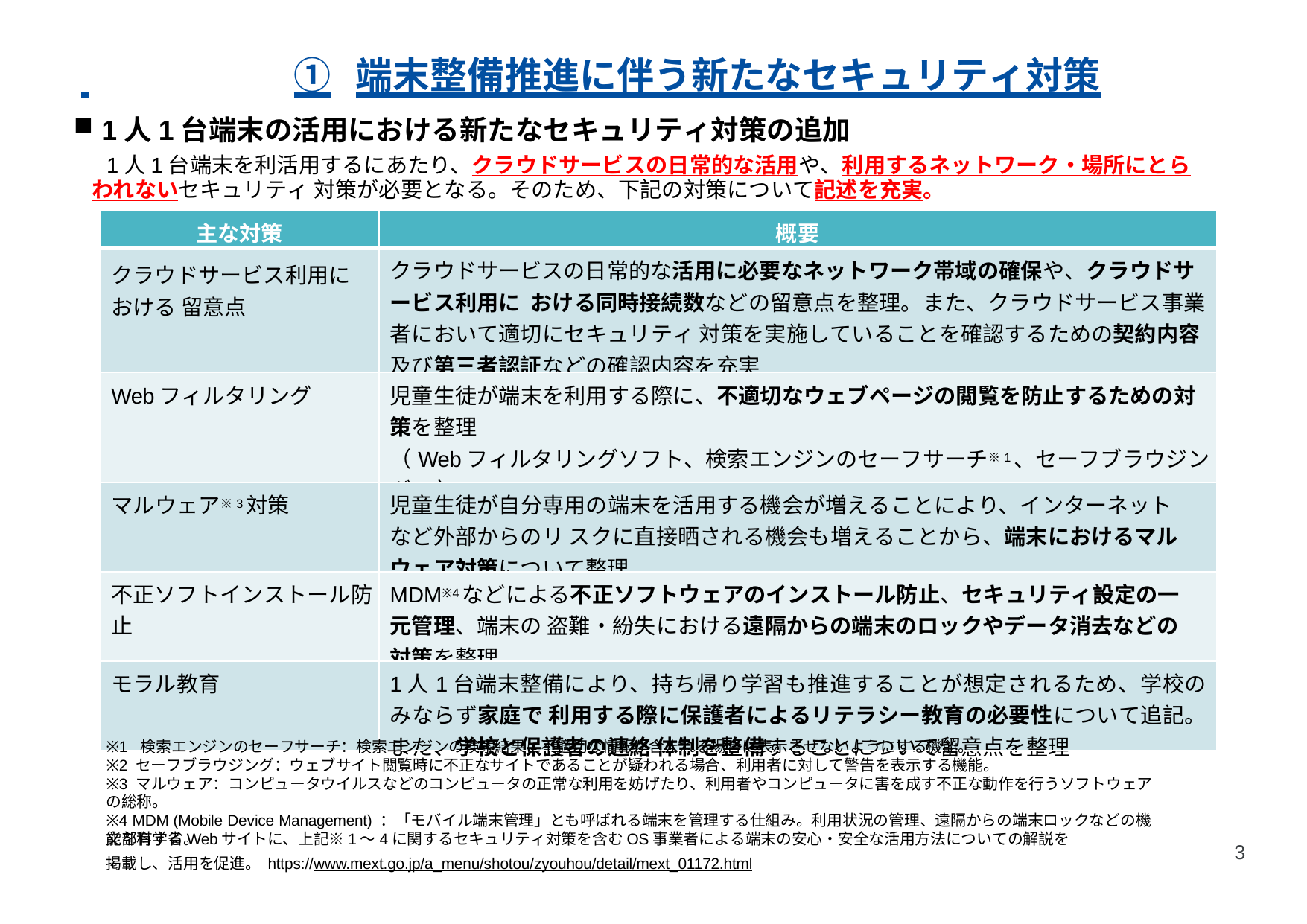

# ①	端末整備推進に伴う新たなセキュリティ対策
1人1台端末の活用における新たなセキュリティ対策の追加
1人1台端末を利活用するにあたり、クラウドサービスの日常的な活用や、利用するネットワーク・場所にとらわれないセキュリティ 対策が必要となる。そのため、下記の対策について記述を充実。
| 主な対策 | 概要 |
| --- | --- |
| クラウドサービス利用における 留意点 | クラウドサービスの日常的な活用に必要なネットワーク帯域の確保や、クラウドサービス利用に おける同時接続数などの留意点を整理。また、クラウドサービス事業者において適切にセキュリティ 対策を実施していることを確認するための契約内容及び第三者認証などの確認内容を充実 |
| Webフィルタリング | 児童生徒が端末を利用する際に、不適切なウェブページの閲覧を防止するための対策を整理 （Webフィルタリングソフト、検索エンジンのセーフサーチ※1、セーフブラウジング※2） |
| マルウェア※3対策 | 児童生徒が自分専用の端末を活用する機会が増えることにより、インターネットなど外部からのリ スクに直接晒される機会も増えることから、端末におけるマルウェア対策について整理 |
| 不正ソフトインストール防止 | MDM※4などによる不正ソフトウェアのインストール防止、セキュリティ設定の一元管理、端末の 盗難・紛失における遠隔からの端末のロックやデータ消去などの対策を整理 |
| モラル教育 | 1人1台端末整備により、持ち帰り学習も推進することが想定されるため、学校のみならず家庭で 利用する際に保護者によるリテラシー教育の必要性について追記。また、学校と保護者の連絡 体制を整備することについて留意点を整理 |
※1 検索エンジンのセーフサーチ：検索エンジンの検索結果に不適切な情報が含まれる場合に表示させないようにする機能。
※2 セーフブラウジング：ウェブサイト閲覧時に不正なサイトであることが疑われる場合、利用者に対して警告を表示する機能。
※3 マルウェア：コンピュータウイルスなどのコンピュータの正常な利用を妨げたり、利用者やコンピュータに害を成す不正な動作を行うソフトウェアの総称。
※4 MDM (Mobile Device Management) ：「モバイル端末管理」とも呼ばれる端末を管理する仕組み。利用状況の管理、遠隔からの端末ロックなどの機能を有する。
文部科学省Webサイトに、上記※1～4に関するセキュリティ対策を含むOS事業者による端末の安心・安全な活用方法についての解説を掲載し、活用を促進。 https://www.mext.go.jp/a_menu/shotou/zyouhou/detail/mext_01172.html
3